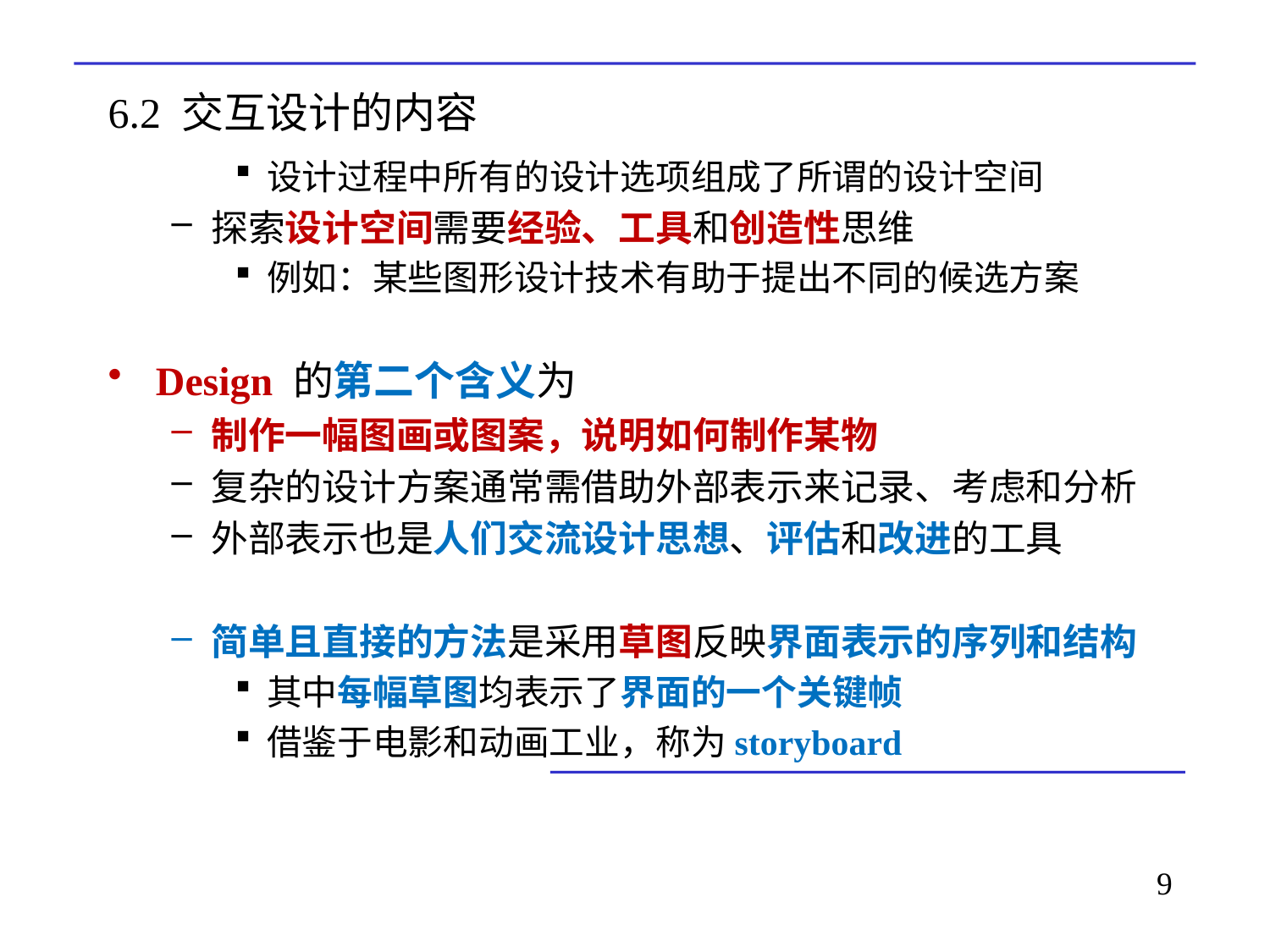

# 6.2 交互设计的内容
设计过程中所有的设计选项组成了所谓的设计空间
探索设计空间需要经验、工具和创造性思维
例如：某些图形设计技术有助于提出不同的候选方案

Design 的第二个含义为
制作一幅图画或图案，说明如何制作某物
复杂的设计方案通常需借助外部表示来记录、考虑和分析
外部表示也是人们交流设计思想、评估和改进的工具

简单且直接的方法是采用草图反映界面表示的序列和结构
其中每幅草图均表示了界面的一个关键帧
借鉴于电影和动画工业，称为storyboard
9